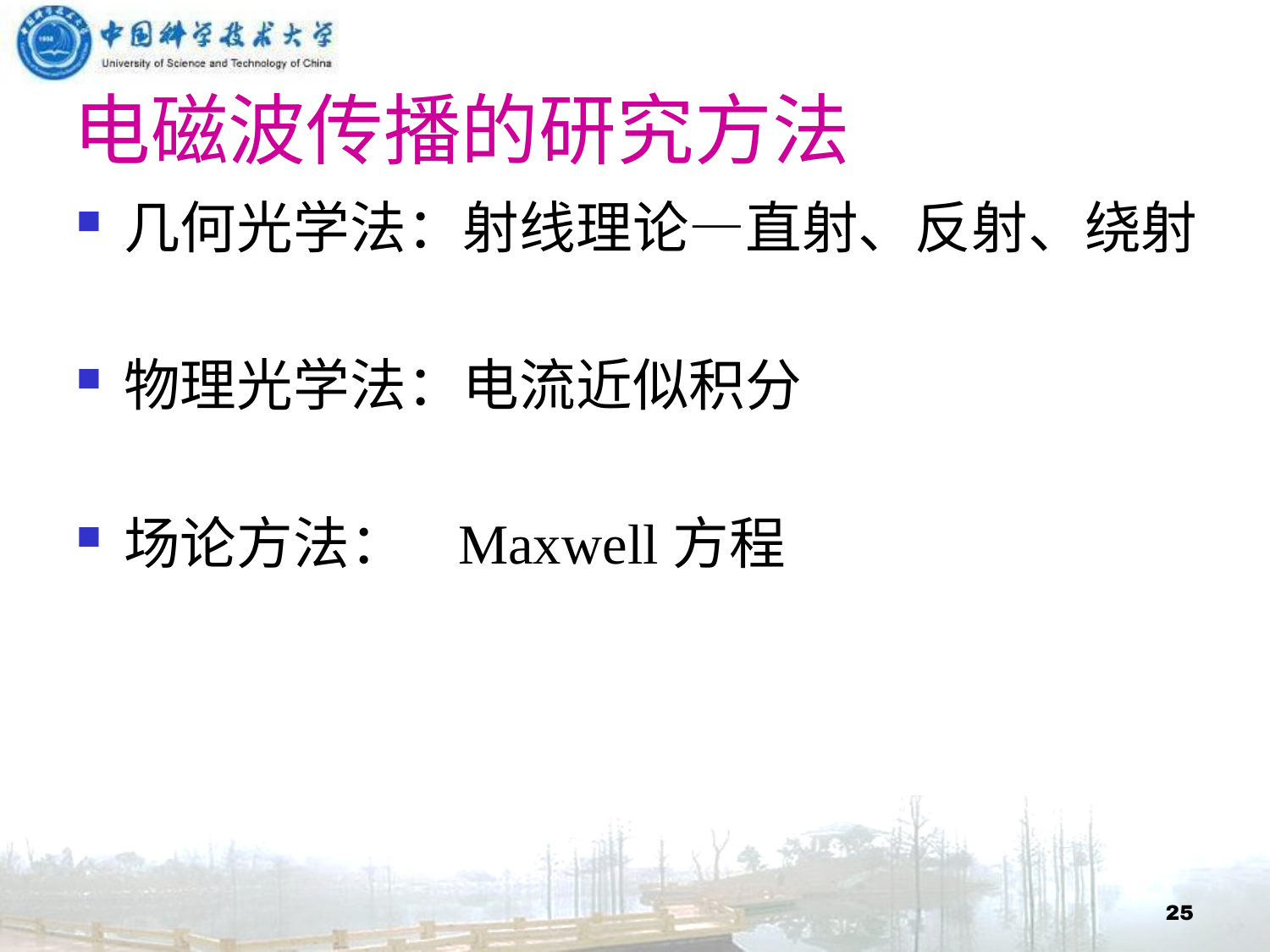

#
电磁波传播的研究方法
几何光学法：射线理论—直射、反射、绕射

物理光学法：电流近似积分

场论方法：   Maxwell方程
25